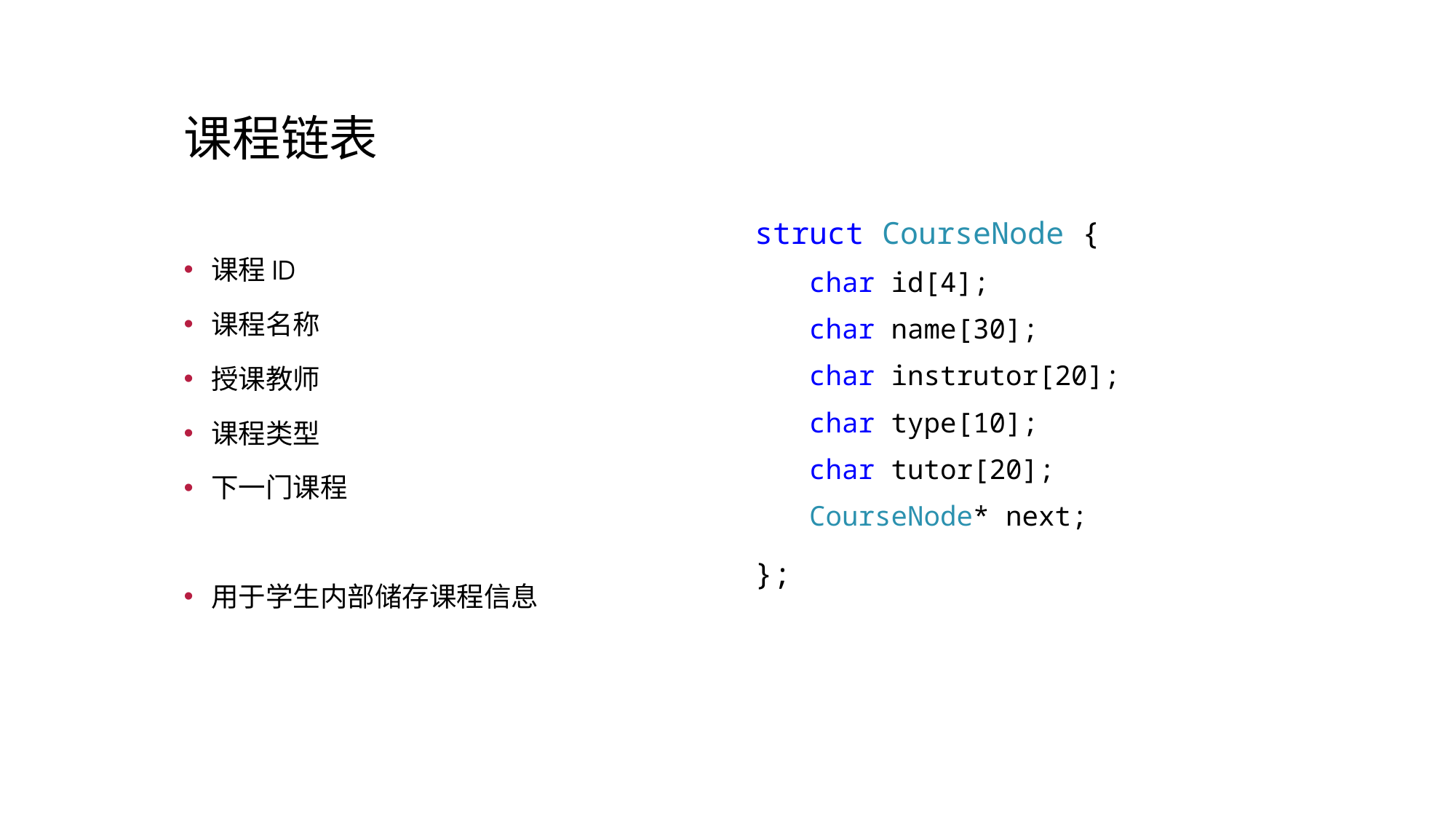

# 课程链表
struct CourseNode {
char id[4];
char name[30];
char instrutor[20];
char type[10];
char tutor[20];
CourseNode* next;
};
课程ID
课程名称
授课教师
课程类型
下一门课程

用于学生内部储存课程信息